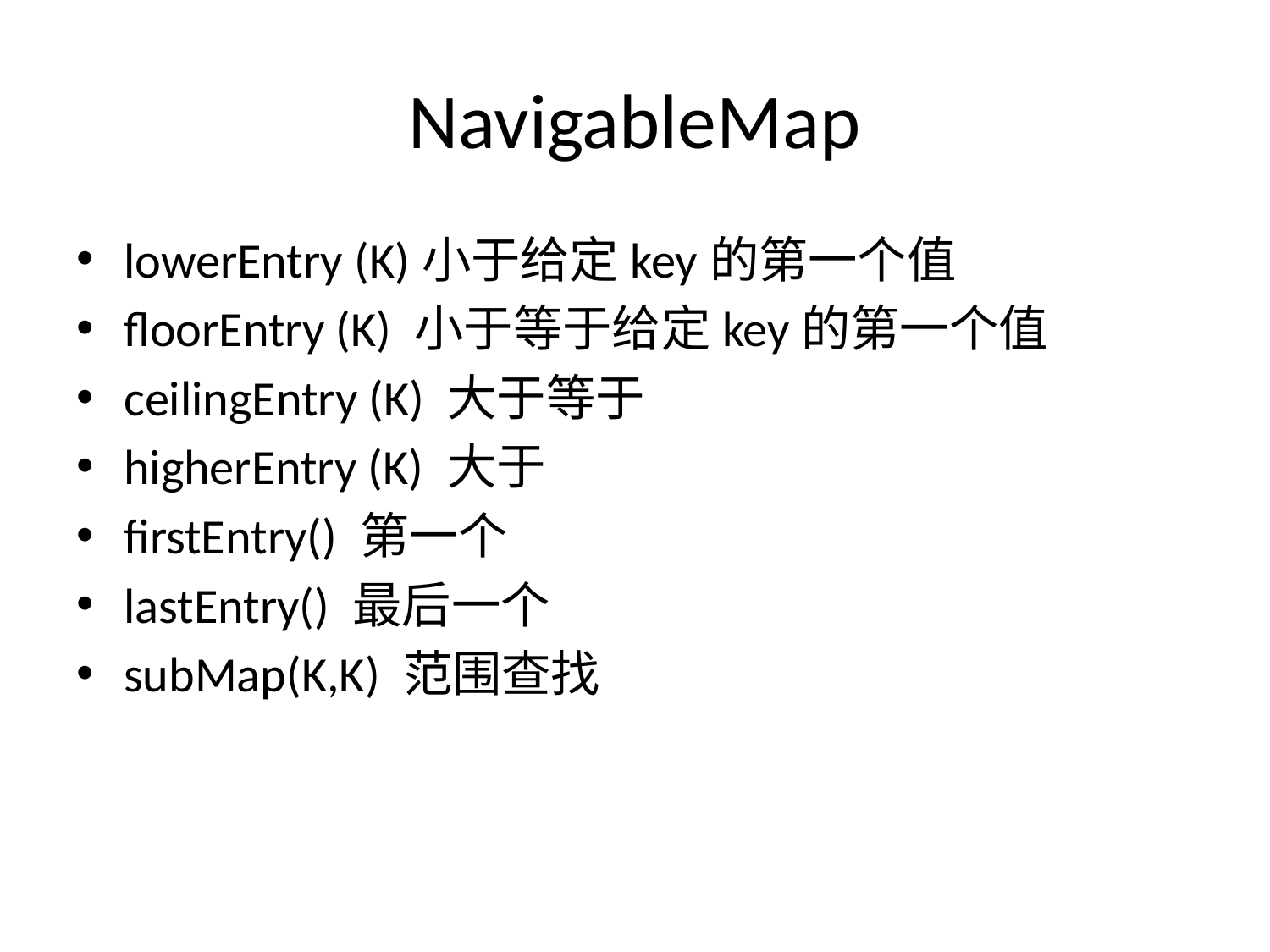

# NavigableMap
lowerEntry (K)小于给定key的第一个值
floorEntry (K) 小于等于给定key的第一个值
ceilingEntry (K) 大于等于
higherEntry (K) 大于
firstEntry() 第一个
lastEntry() 最后一个
subMap(K,K) 范围查找